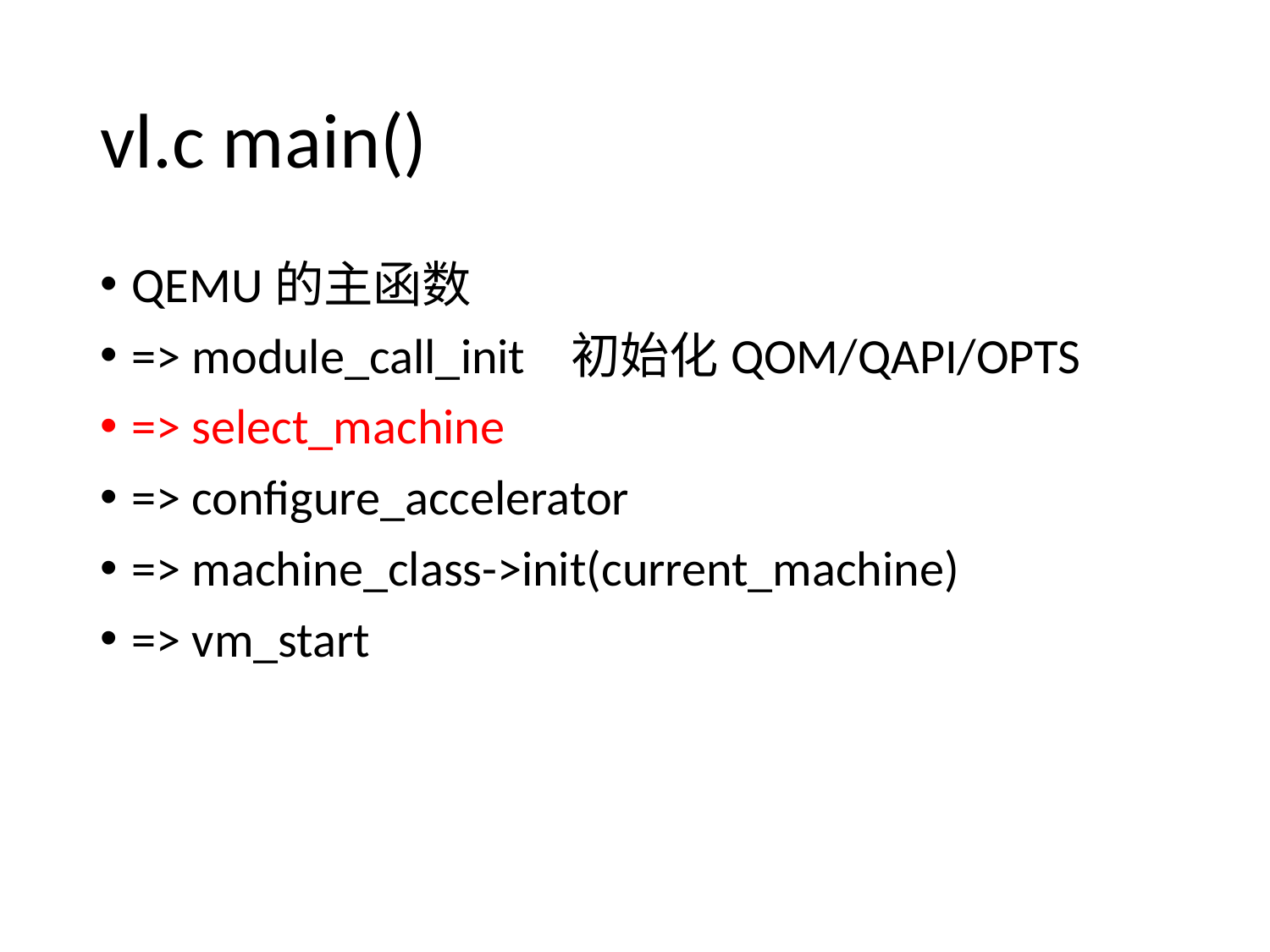

# vl.c main()
QEMU的主函数
=> module_call_init   初始化QOM/QAPI/OPTS
=> select_machine
=> configure_accelerator
=> machine_class->init(current_machine)
=> vm_start